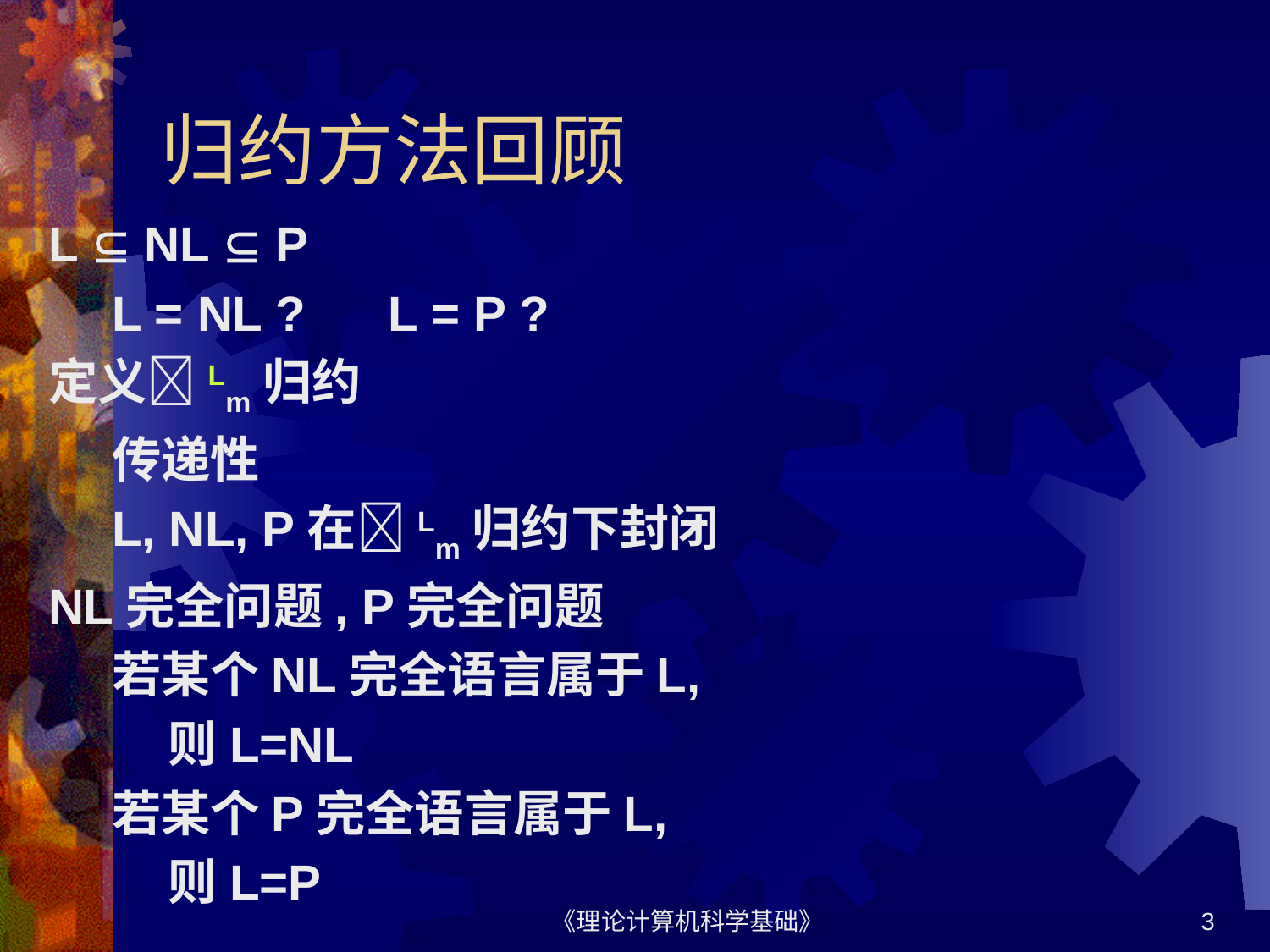

# 归约方法回顾
L ⊆ NL ⊆ P
L = NL ?      L = P ?
定义≤Lm归约
传递性
L, NL, P在≤Lm归约下封闭
NL完全问题, P完全问题
若某个NL完全语言属于L,
    则L=NL
若某个P完全语言属于L,
    则L=P
《理论计算机科学基础》
3